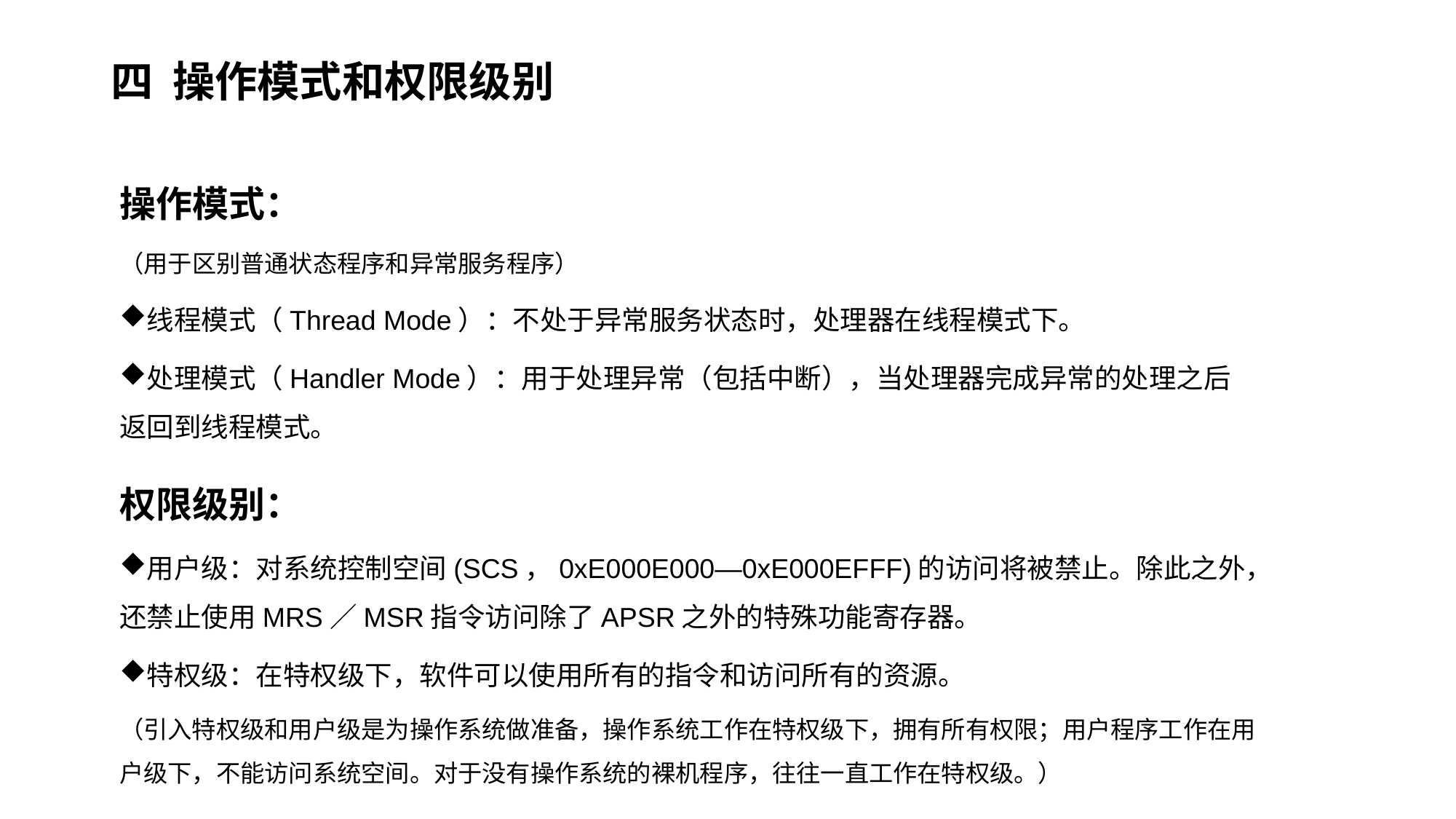

# 四  操作模式和权限级别
操作模式：
（用于区别普通状态程序和异常服务程序）
线程模式（Thread Mode）：不处于异常服务状态时，处理器在线程模式下。
处理模式（Handler Mode）：用于处理异常（包括中断），当处理器完成异常的处理之后返回到线程模式。

权限级别：
用户级：对系统控制空间(SCS，0xE000E000—0xE000EFFF)的访问将被禁止。除此之外，还禁止使用MRS／MSR指令访问除了APSR之外的特殊功能寄存器。
特权级：在特权级下，软件可以使用所有的指令和访问所有的资源。
（引入特权级和用户级是为操作系统做准备，操作系统工作在特权级下，拥有所有权限；用户程序工作在用户级下，不能访问系统空间。对于没有操作系统的裸机程序，往往一直工作在特权级。）